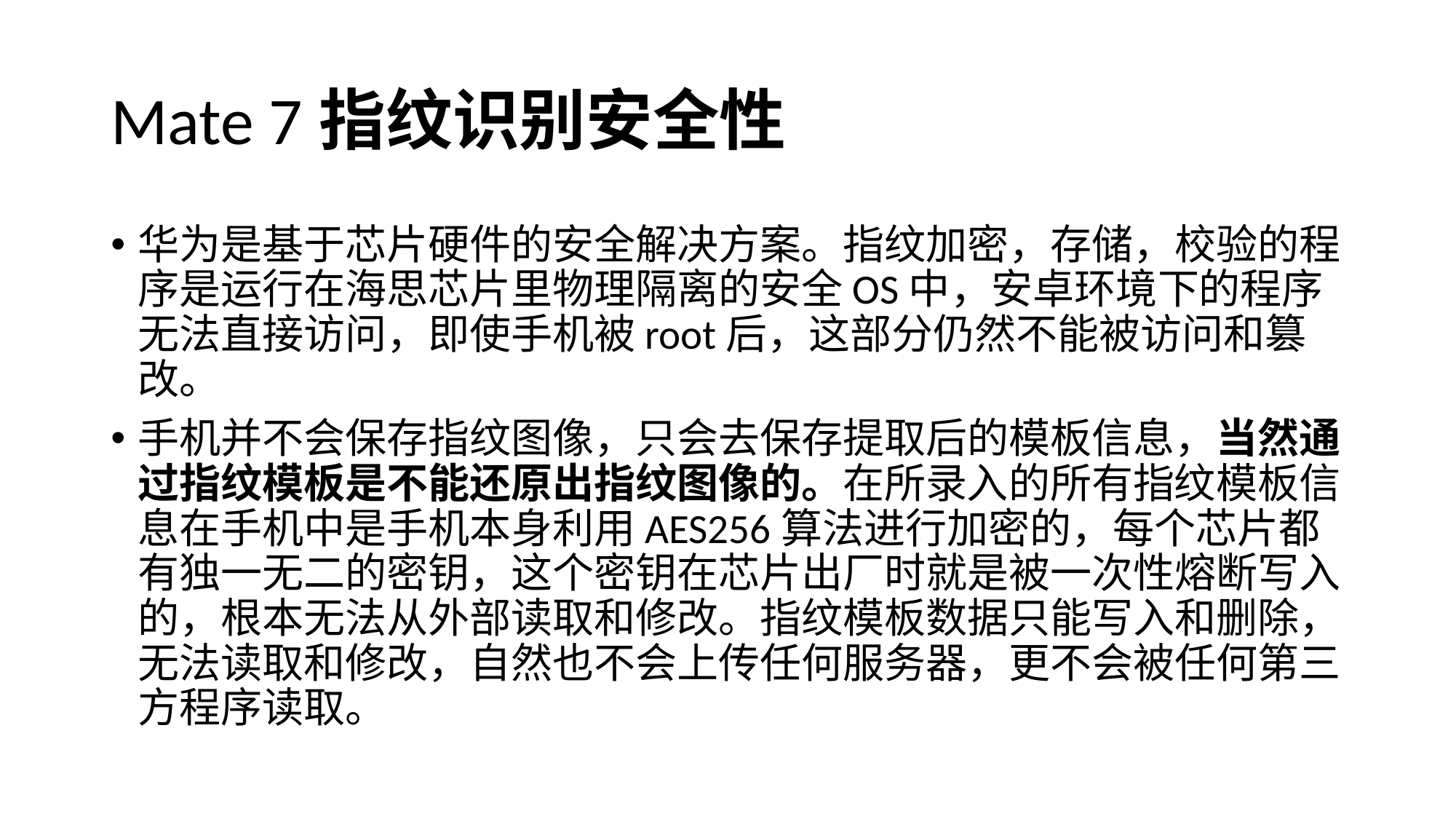

# Mate 7指纹识别安全性
华为是基于芯片硬件的安全解决方案。指纹加密，存储，校验的程序是运行在海思芯片里物理隔离的安全OS中，安卓环境下的程序无法直接访问，即使手机被root后，这部分仍然不能被访问和篡改。
手机并不会保存指纹图像，只会去保存提取后的模板信息，当然通过指纹模板是不能还原出指纹图像的。在所录入的所有指纹模板信息在手机中是手机本身利用AES256算法进行加密的，每个芯片都有独一无二的密钥，这个密钥在芯片出厂时就是被一次性熔断写入的，根本无法从外部读取和修改。指纹模板数据只能写入和删除，无法读取和修改，自然也不会上传任何服务器，更不会被任何第三方程序读取。